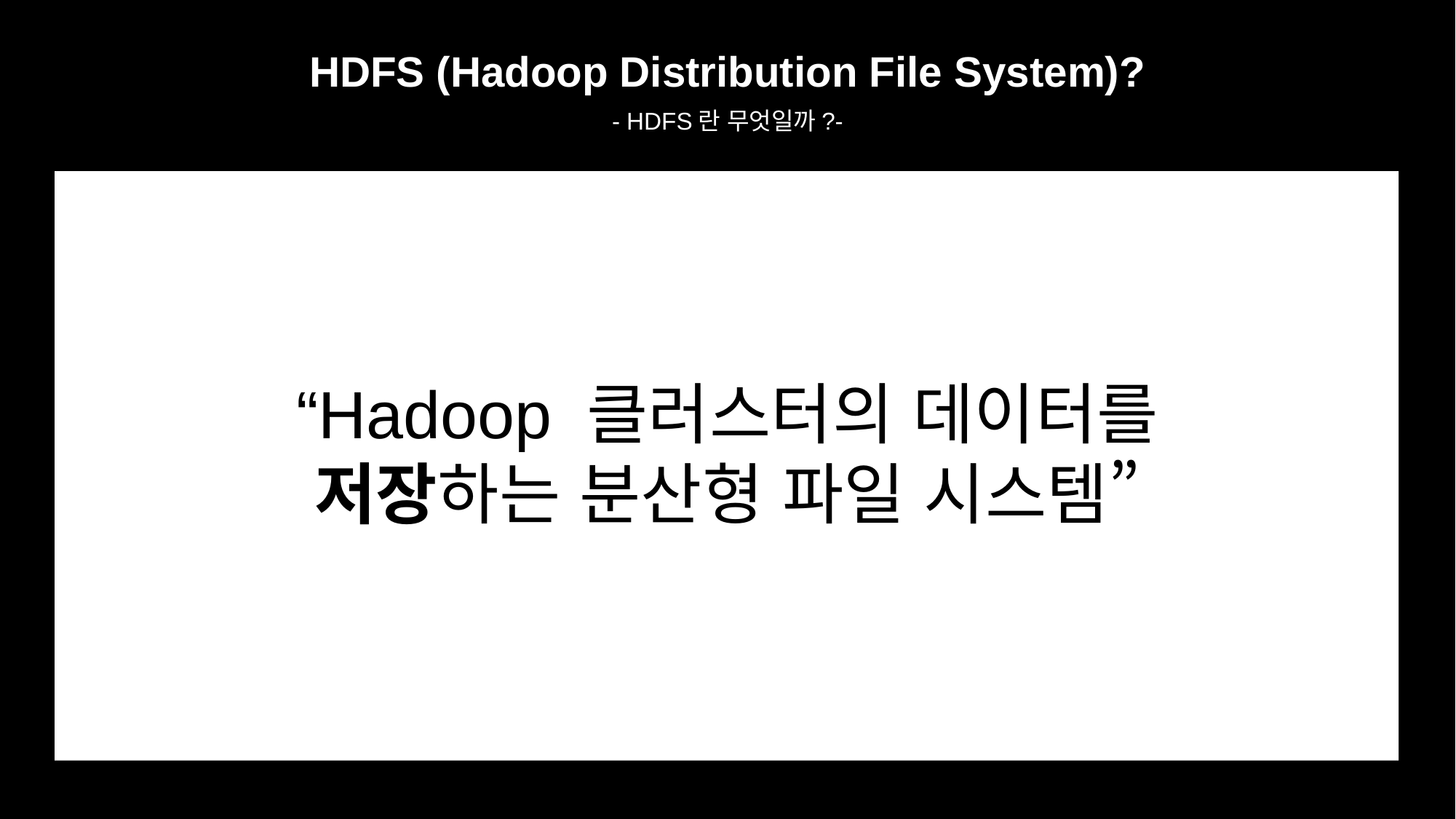

HDFS (Hadoop Distribution File System)?
- HDFS란 무엇일까?-

“Hadoop 클러스터의 데이터를
저장하는 분산형 파일 시스템”